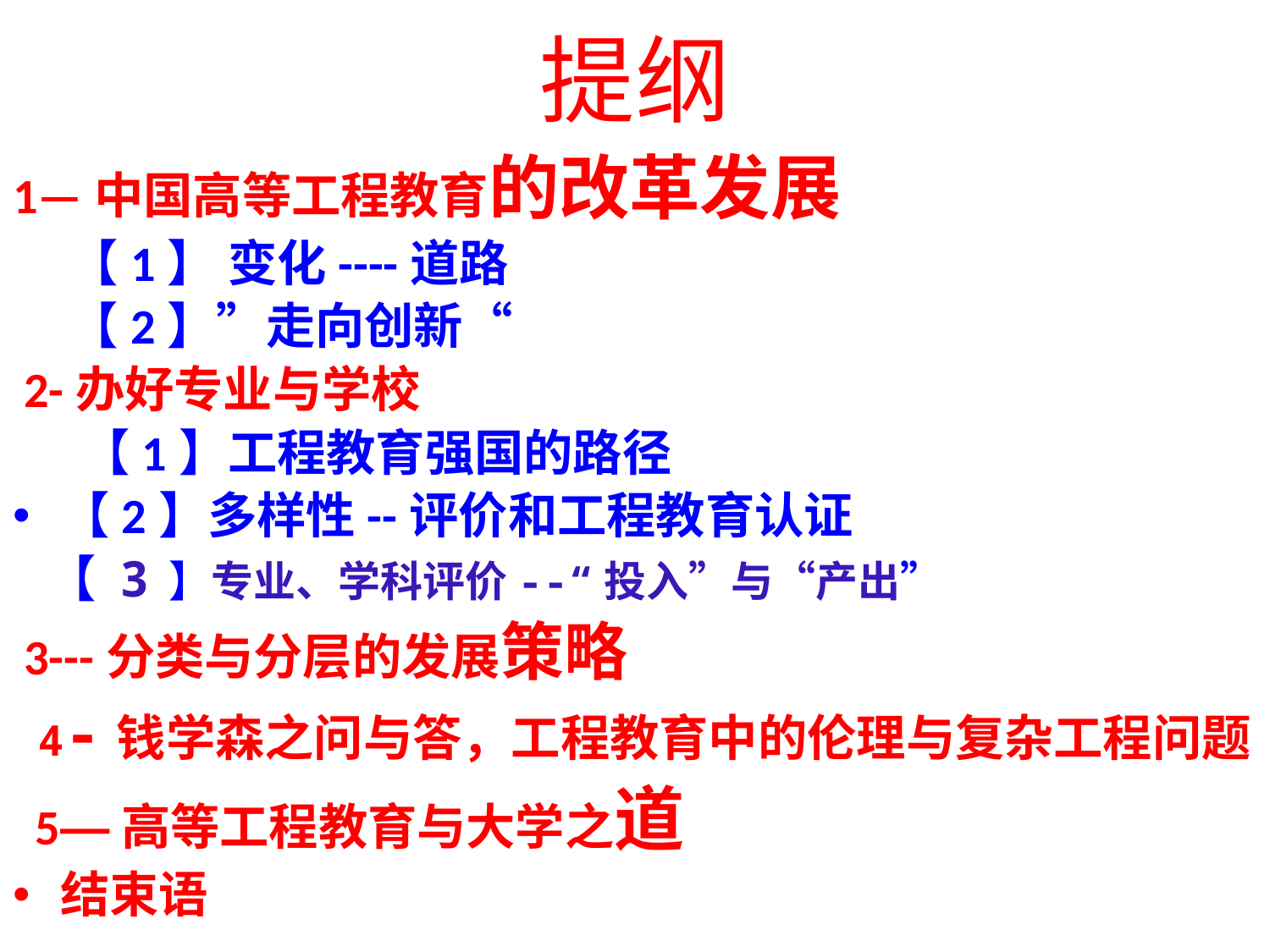

# 提纲
1—中国高等工程教育的改革发展
    【1】 变化----道路
    【2】”走向创新“
 2-办好专业与学校
     【1】工程教育强国的路径
【2】多样性--评价和工程教育认证
  【 3 】专业、学科评价--“投入”与“产出”
 3---分类与分层的发展策略
 4-钱学森之问与答，工程教育中的伦理与复杂工程问题
  5—高等工程教育与大学之道
结束语